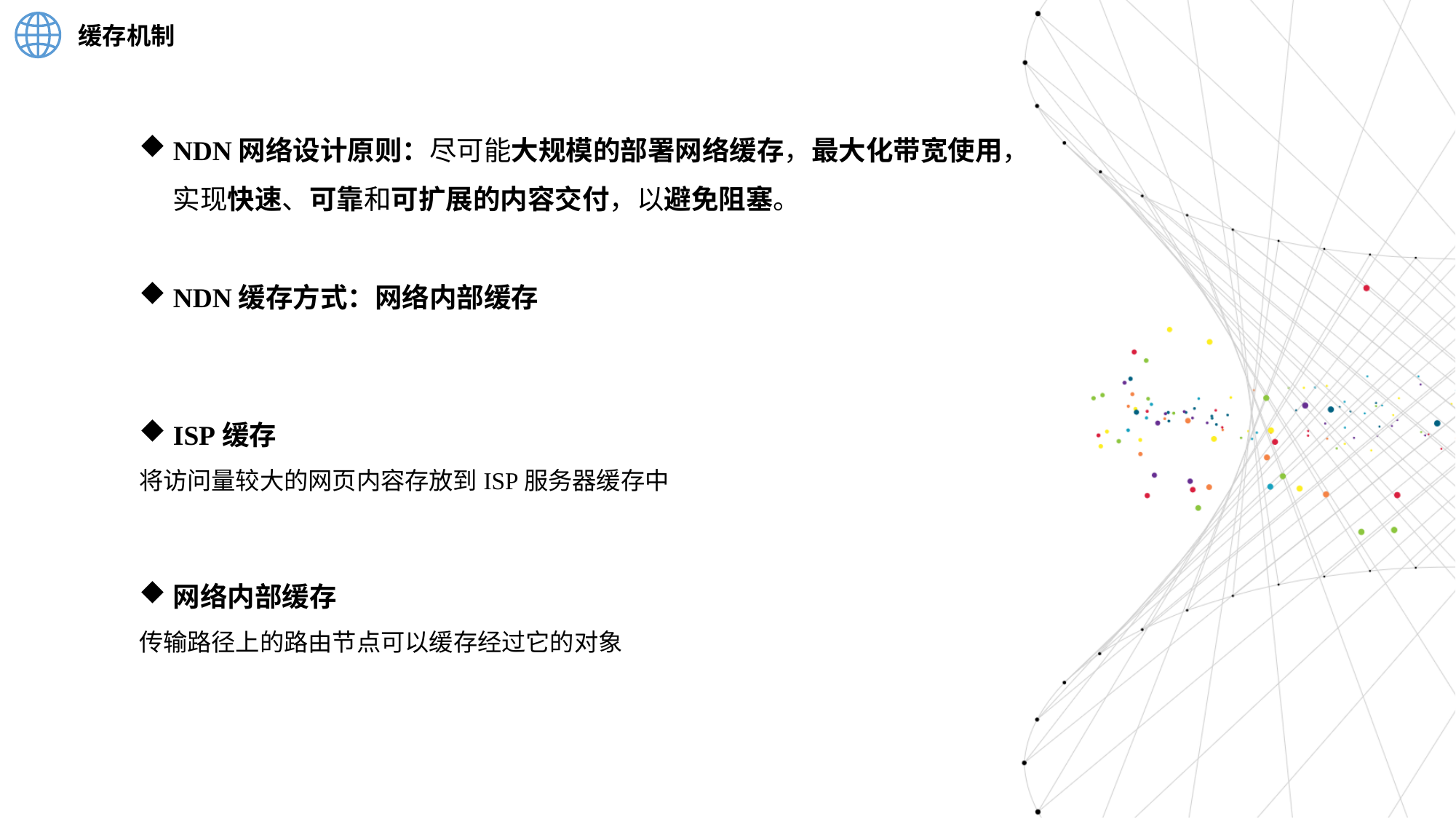

缓存机制
NDN网络设计原则：尽可能大规模的部署网络缓存，最大化带宽使用，实现快速、可靠和可扩展的内容交付，以避免阻塞。

NDN缓存方式：网络内部缓存
ISP缓存
将访问量较大的网页内容存放到ISP服务器缓存中
网络内部缓存
传输路径上的路由节点可以缓存经过它的对象